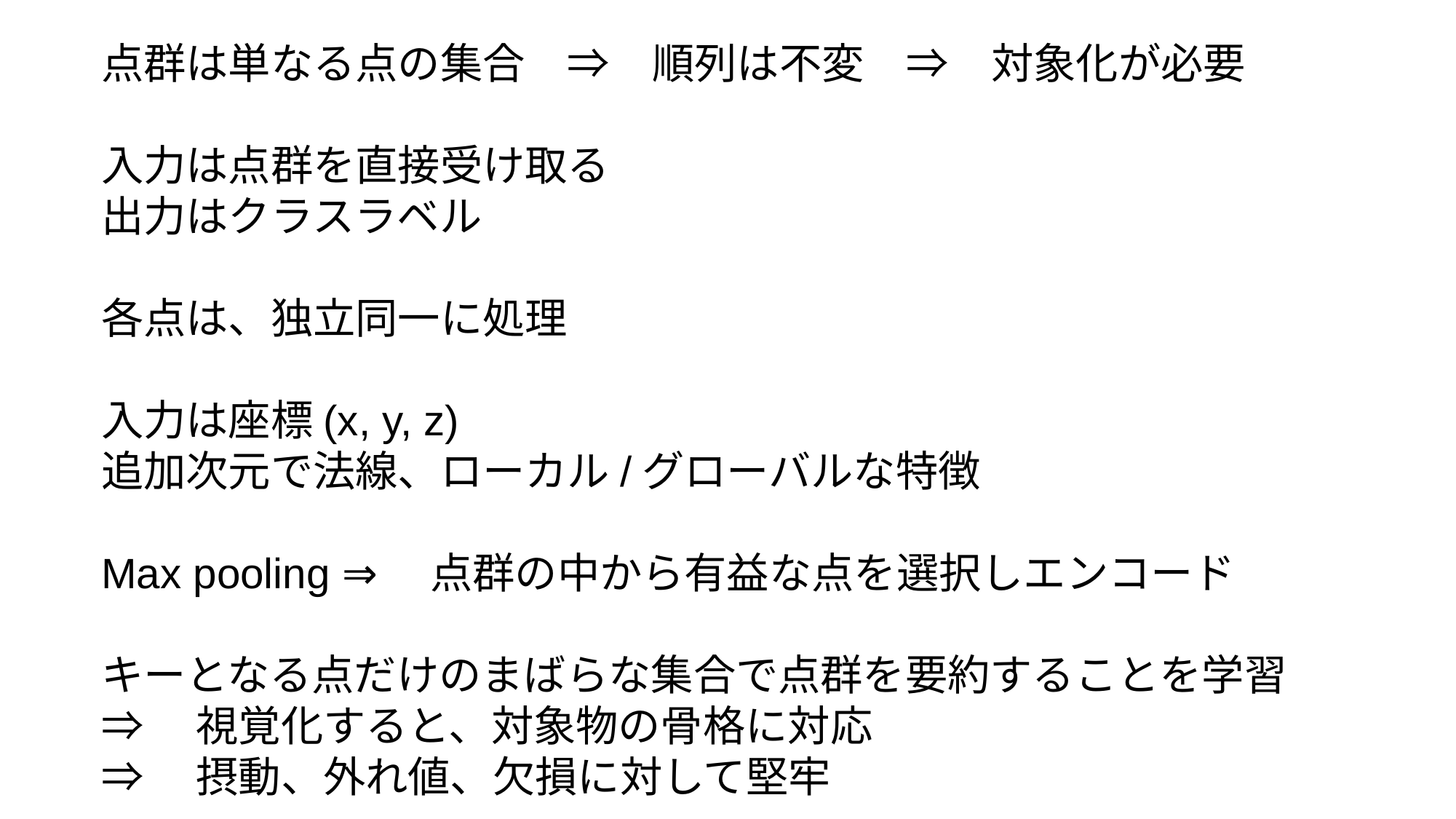

点群は単なる点の集合　⇒　順列は不変　⇒　対象化が必要

入力は点群を直接受け取る
出力はクラスラベル

各点は、独立同一に処理

入力は座標(x, y, z)
追加次元で法線、ローカル/グローバルな特徴

Max pooling ⇒　点群の中から有益な点を選択しエンコード

キーとなる点だけのまばらな集合で点群を要約することを学習
⇒　視覚化すると、対象物の骨格に対応
⇒　摂動、外れ値、欠損に対して堅牢